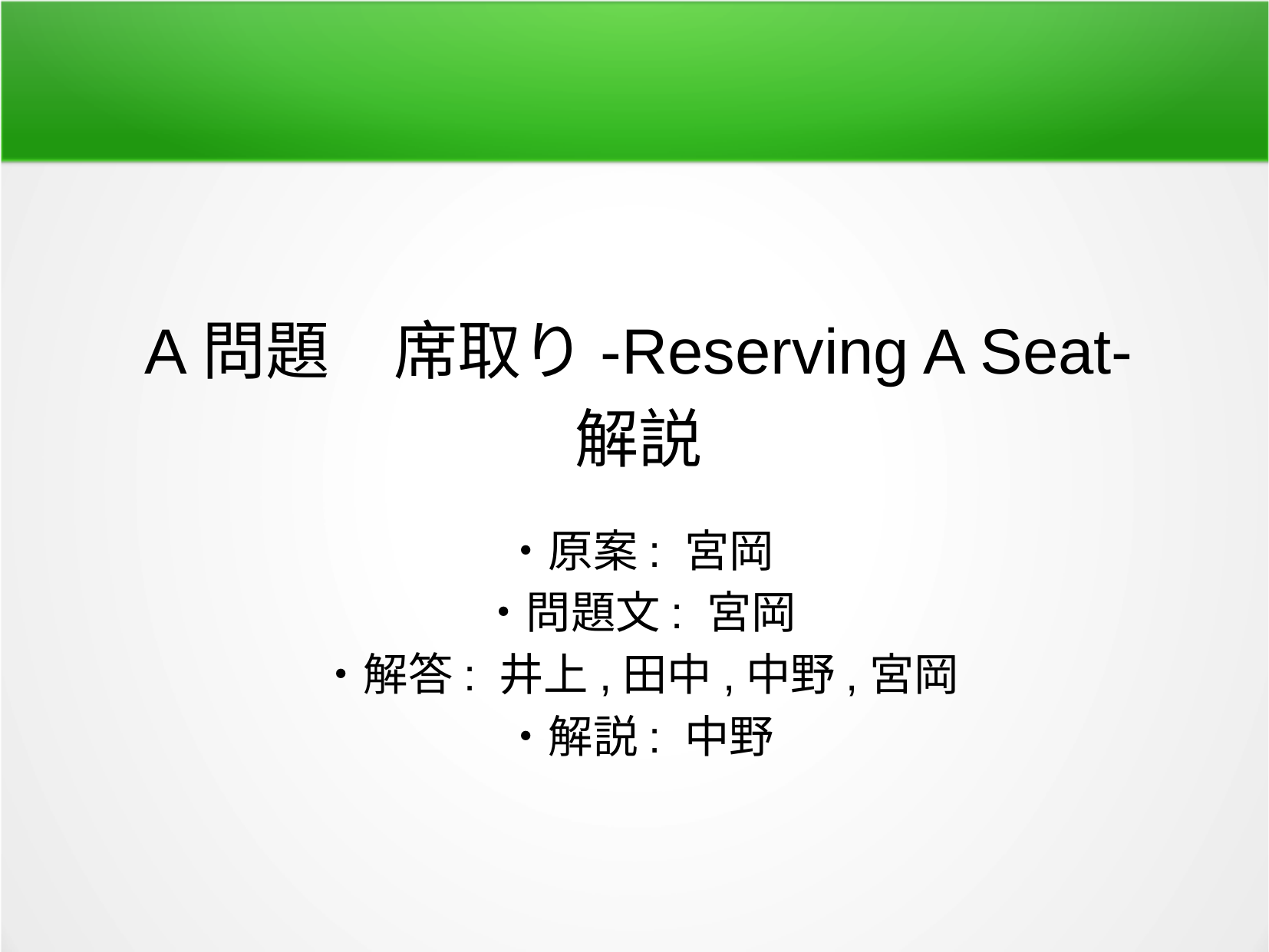

A問題　席取り-Reserving A Seat-
解説

・原案: 宮岡
・問題文: 宮岡
・解答: 井上,田中,中野,宮岡
・解説: 中野